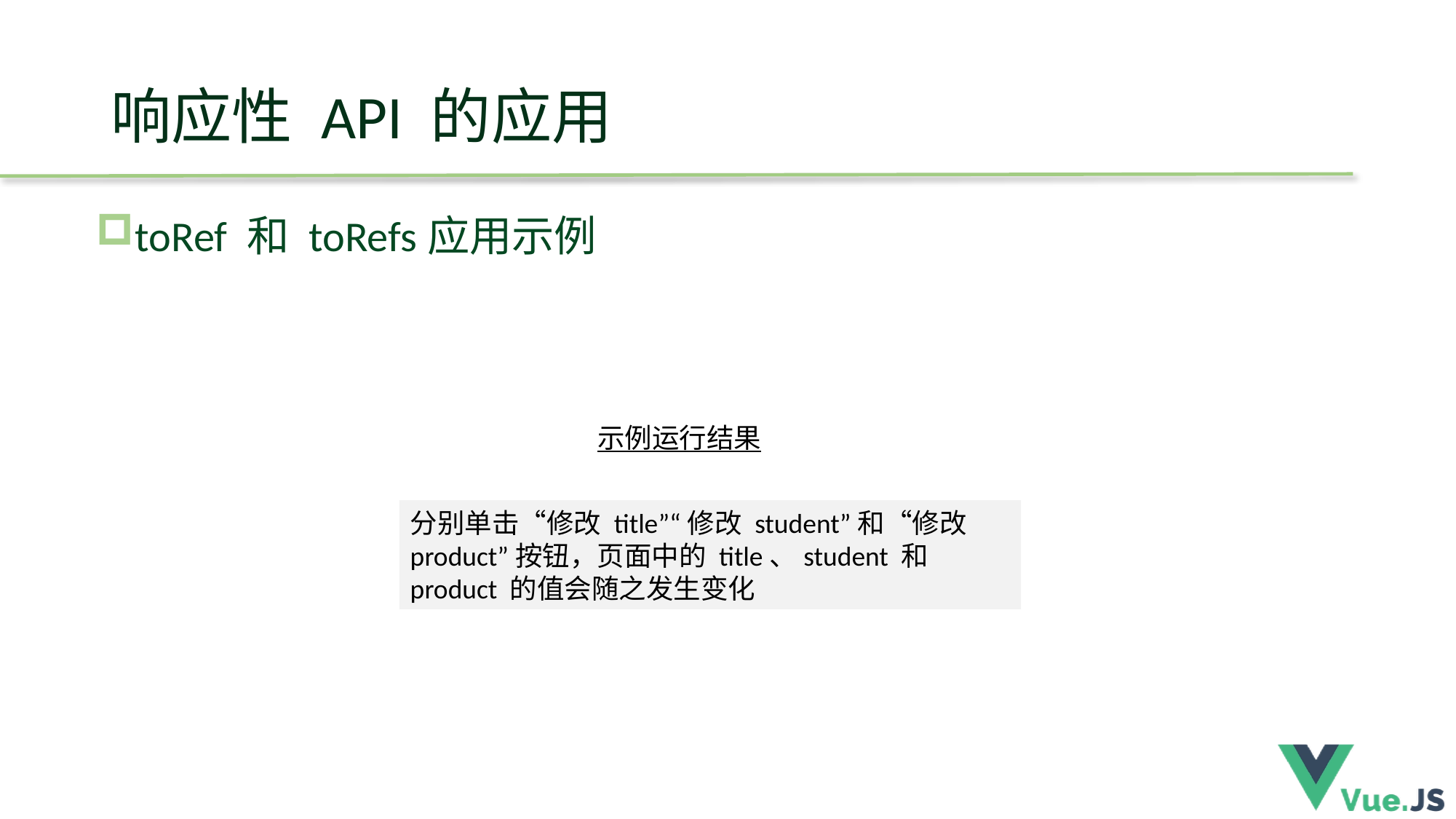

# 响应性 API 的应用
toRef 和 toRefs应用示例

示例运行结果
分别单击“修改 title”“修改 student”和“修改 product”按钮，页面中的 title、student 和 product 的值会随之发生变化